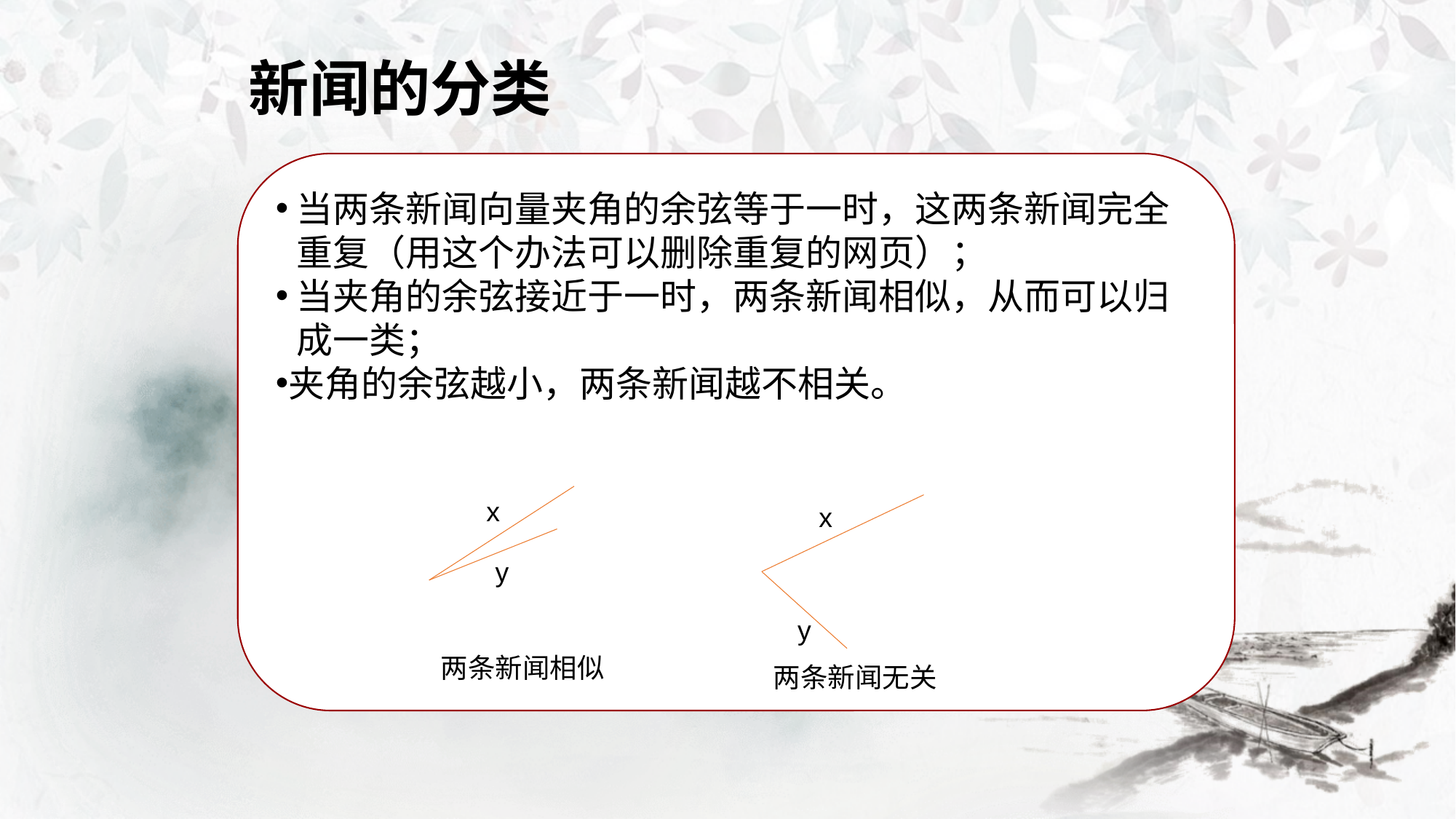

# 新闻的分类
当两条新闻向量夹角的余弦等于一时，这两条新闻完全重复（用这个办法可以删除重复的网页）；
当夹角的余弦接近于一时，两条新闻相似，从而可以归成一类；
夹角的余弦越小，两条新闻越不相关。

x
x
y
y
两条新闻相似
两条新闻无关